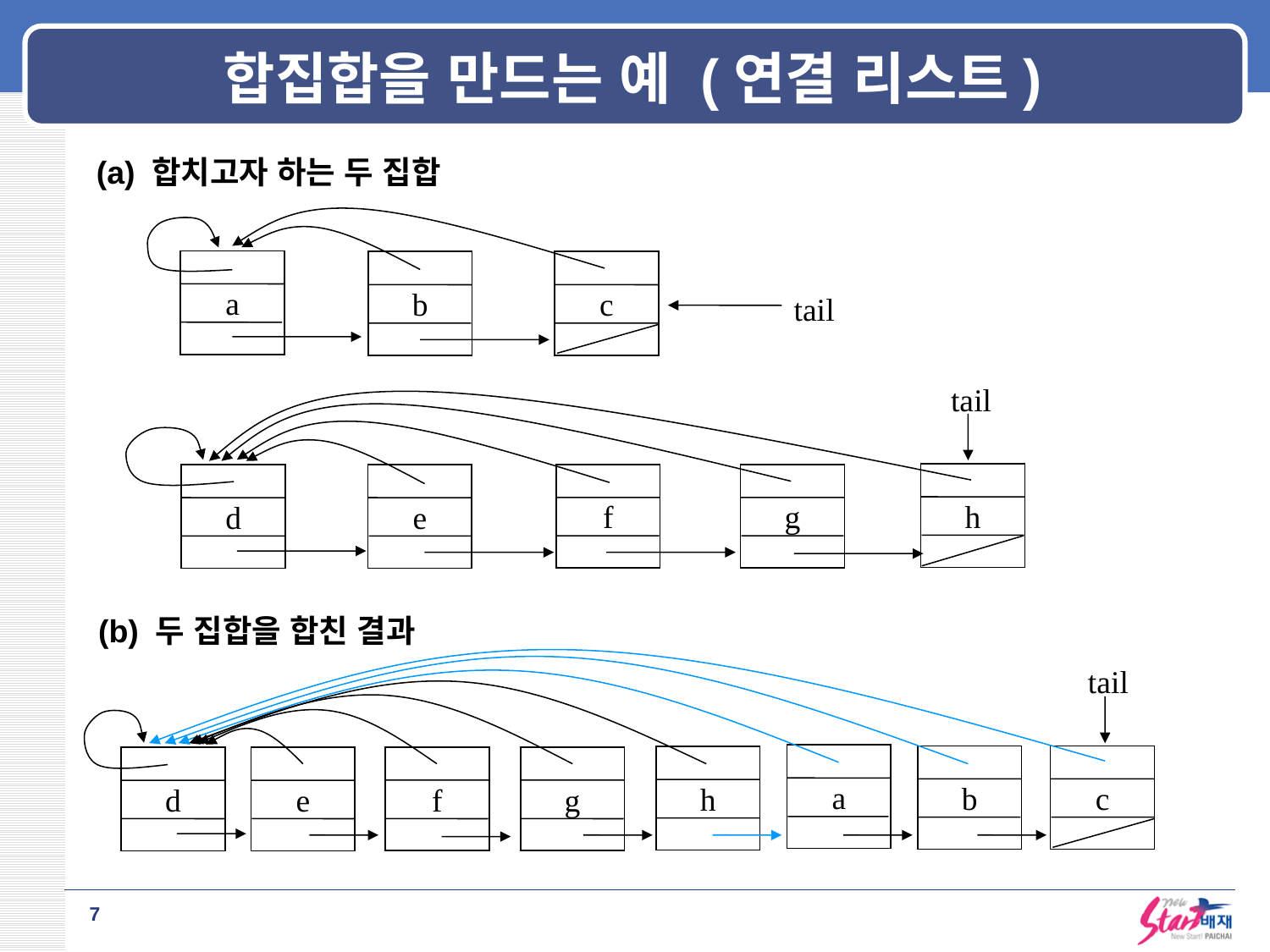

# 합집합을 만드는 예 (연결 리스트)
(a) 합치고자 하는 두 집합

a
b
c
tail

tail

h
f
g
d
e

(b) 두 집합을 합친 결과

tail

a
b
c
h
f
g
d
e

7